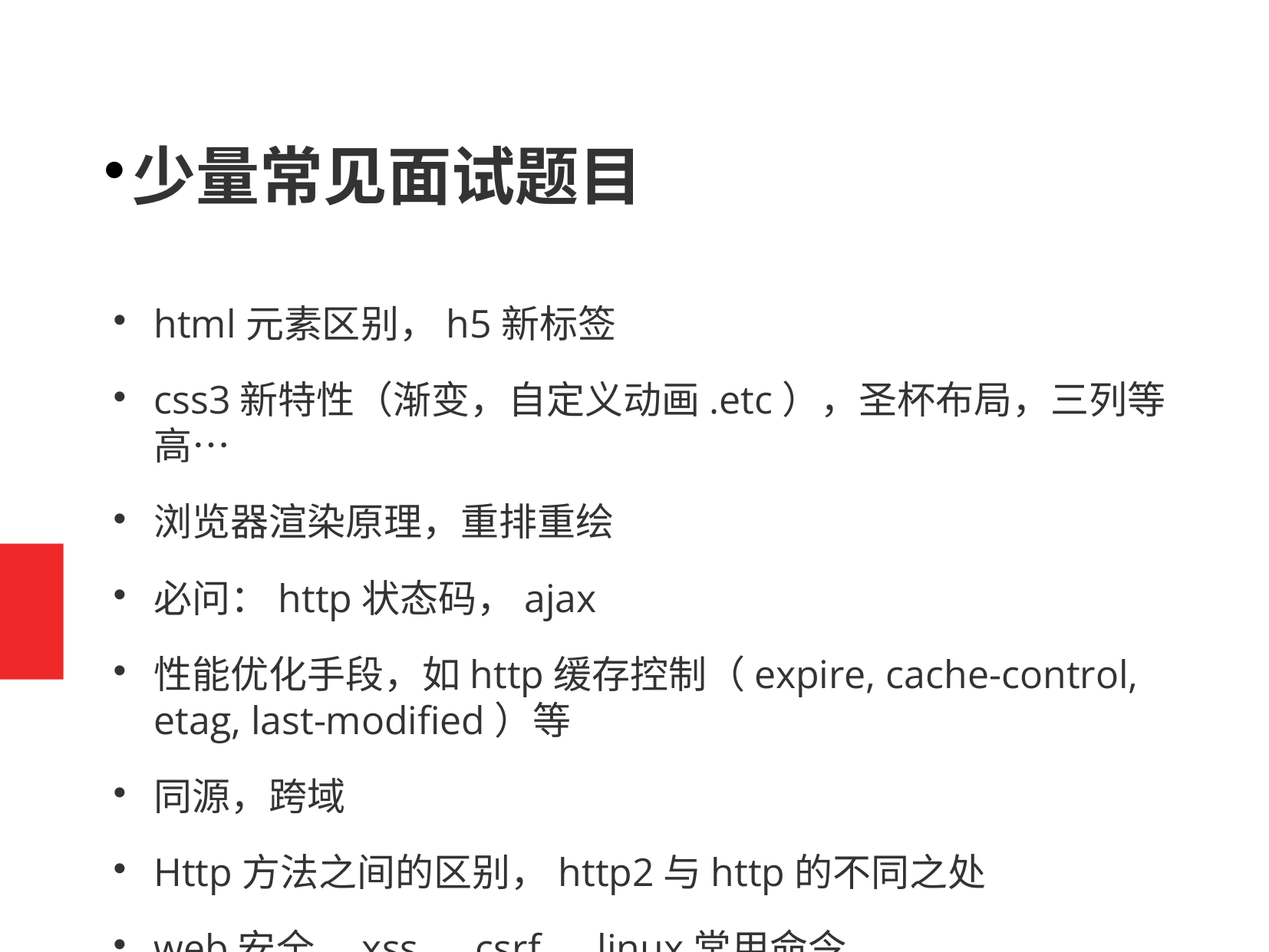

少量常见面试题目
html元素区别，h5新标签
css3新特性（渐变，自定义动画.etc），圣杯布局，三列等高…
浏览器渲染原理，重排重绘
必问：http状态码，ajax
性能优化手段，如http缓存控制（expire, cache-control, etag, last-modified）等
同源，跨域
Http方法之间的区别，http2与http的不同之处
web安全，xss，csrf、linux常用命令（grep，netstat）